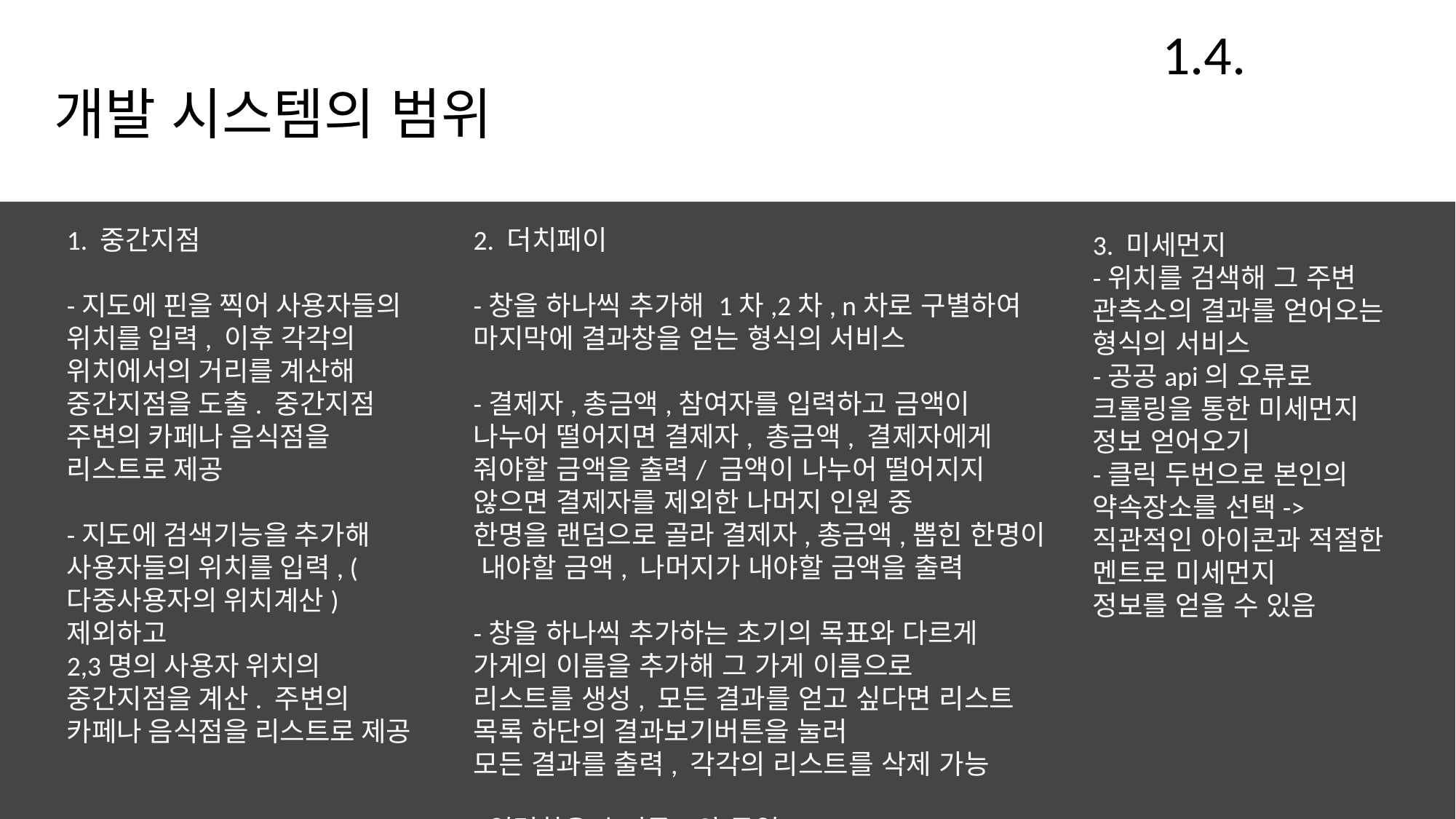

# 1.41.개11..4.개발 시스템의 범위발 시스템의 범1.4.개발 시스템의 범위

3. 미세먼지
-위치를 검색해 그 주변 관측소의 결과를 얻어오는 형식의 서비스
-공공api의 오류로 크롤링을 통한 미세먼지 정보 얻어오기
-클릭 두번으로 본인의 약속장소를 선택->직관적인 아이콘과 적절한 멘트로 미세먼지
정보를 얻을 수 있음

2. 더치페이

-창을 하나씩 추가해 1차,2차, n차로 구별하여 마지막에 결과창을 얻는 형식의 서비스

-결제자,총금액,참여자를 입력하고 금액이 나누어 떨어지면 결제자, 총금액, 결제자에게
줘야할 금액을 출력/ 금액이 나누어 떨어지지 않으면 결제자를 제외한 나머지 인원 중
한명을 랜덤으로 골라 결제자,총금액,뽑힌 한명이 내야할 금액, 나머지가 내야할 금액을 출력

-창을 하나씩 추가하는 초기의 목표와 다르게 가게의 이름을 추가해 그 가게 이름으로
리스트를 생성, 모든 결과를 얻고 싶다면 리스트 목록 하단의 결과보기버튼을 눌러
모든 결과를 출력, 각각의 리스트를 삭제 가능

-입력창은 초기목표와 동일

1. 중간지점

-지도에 핀을 찍어 사용자들의 위치를 입력, 이후 각각의 위치에서의 거리를 계산해 중간지점을 도출. 중간지점 주변의 카페나 음식점을 리스트로 제공

-지도에 검색기능을 추가해 사용자들의 위치를 입력, (다중사용자의 위치계산) 제외하고
2,3명의 사용자 위치의 중간지점을 계산. 주변의 카페나 음식점을 리스트로 제공